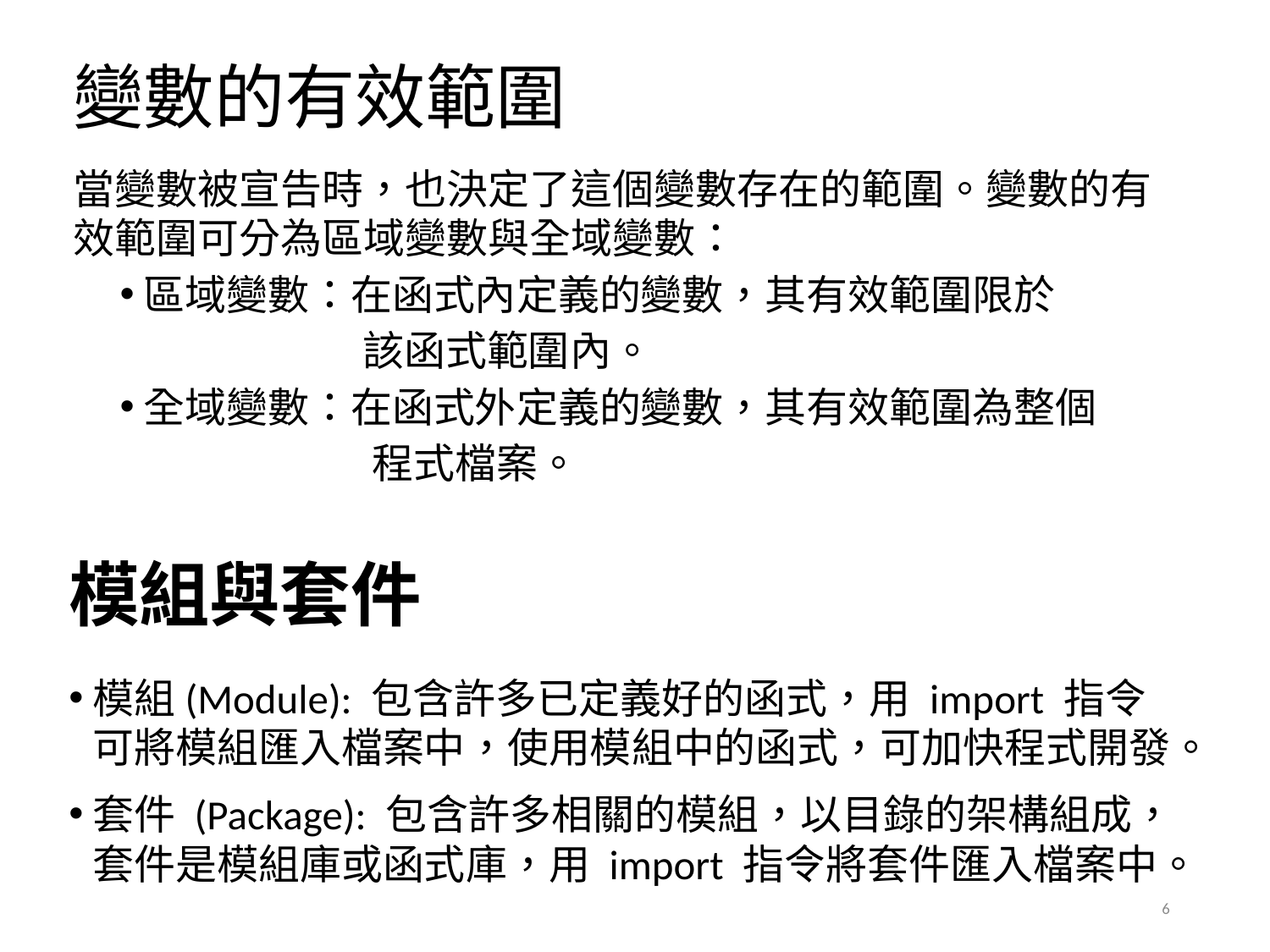

# 變數的有效範圍
當變數被宣告時，也決定了這個變數存在的範圍。變數的有效範圍可分為區域變數與全域變數：
區域變數：在函式內定義的變數，其有效範圍限於
                         該函式範圍內。
全域變數：在函式外定義的變數，其有效範圍為整個
                          程式檔案。
模組與套件
模組(Module): 包含許多已定義好的函式，用 import 指令可將模組匯入檔案中，使用模組中的函式，可加快程式開發。

套件 (Package): 包含許多相關的模組，以目錄的架構組成，套件是模組庫或函式庫，用 import 指令將套件匯入檔案中。
6